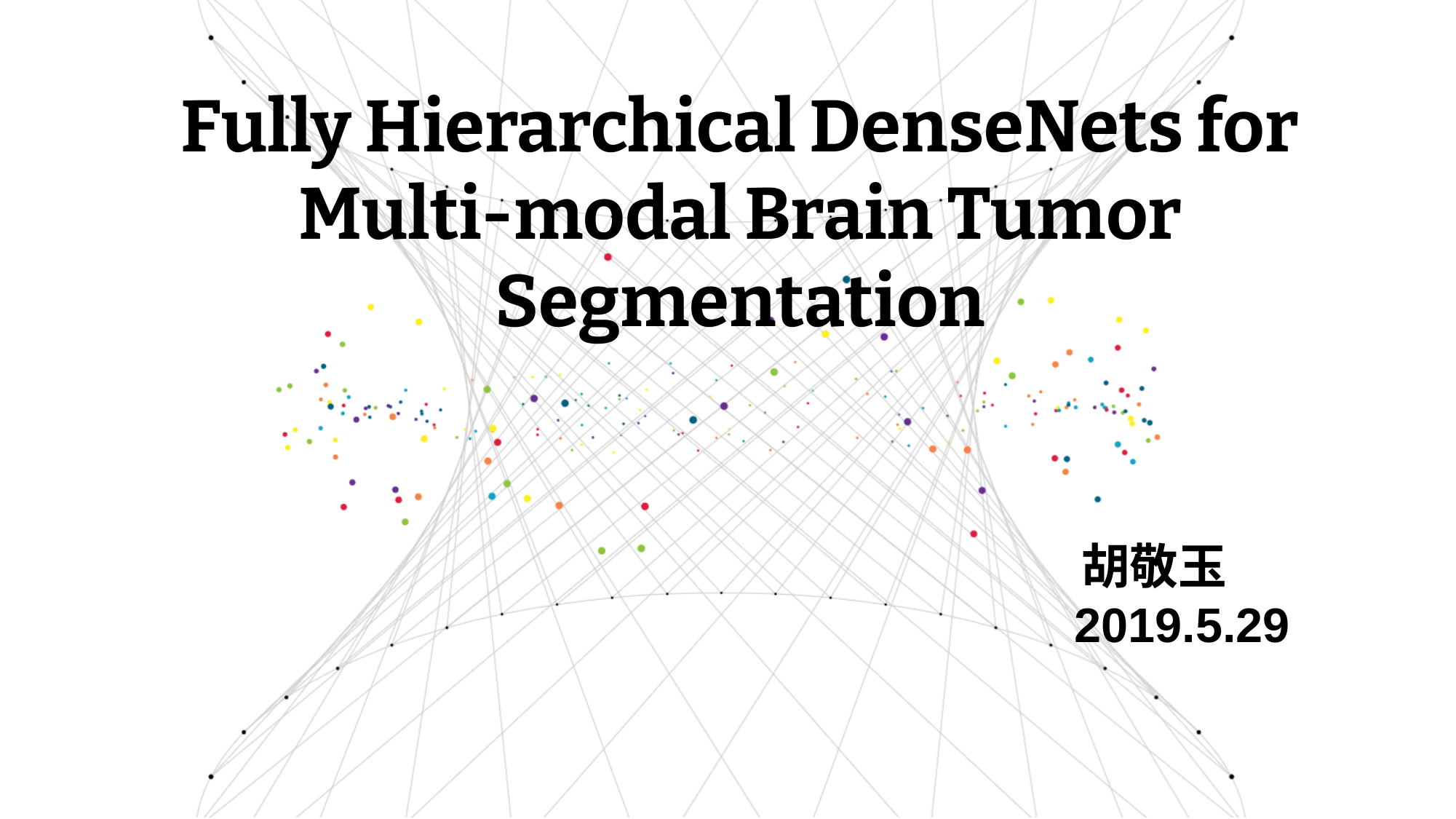

Fully Hierarchical DenseNets for Multi-modal Brain Tumor Segmentation
  胡敬玉
  2019.5.29